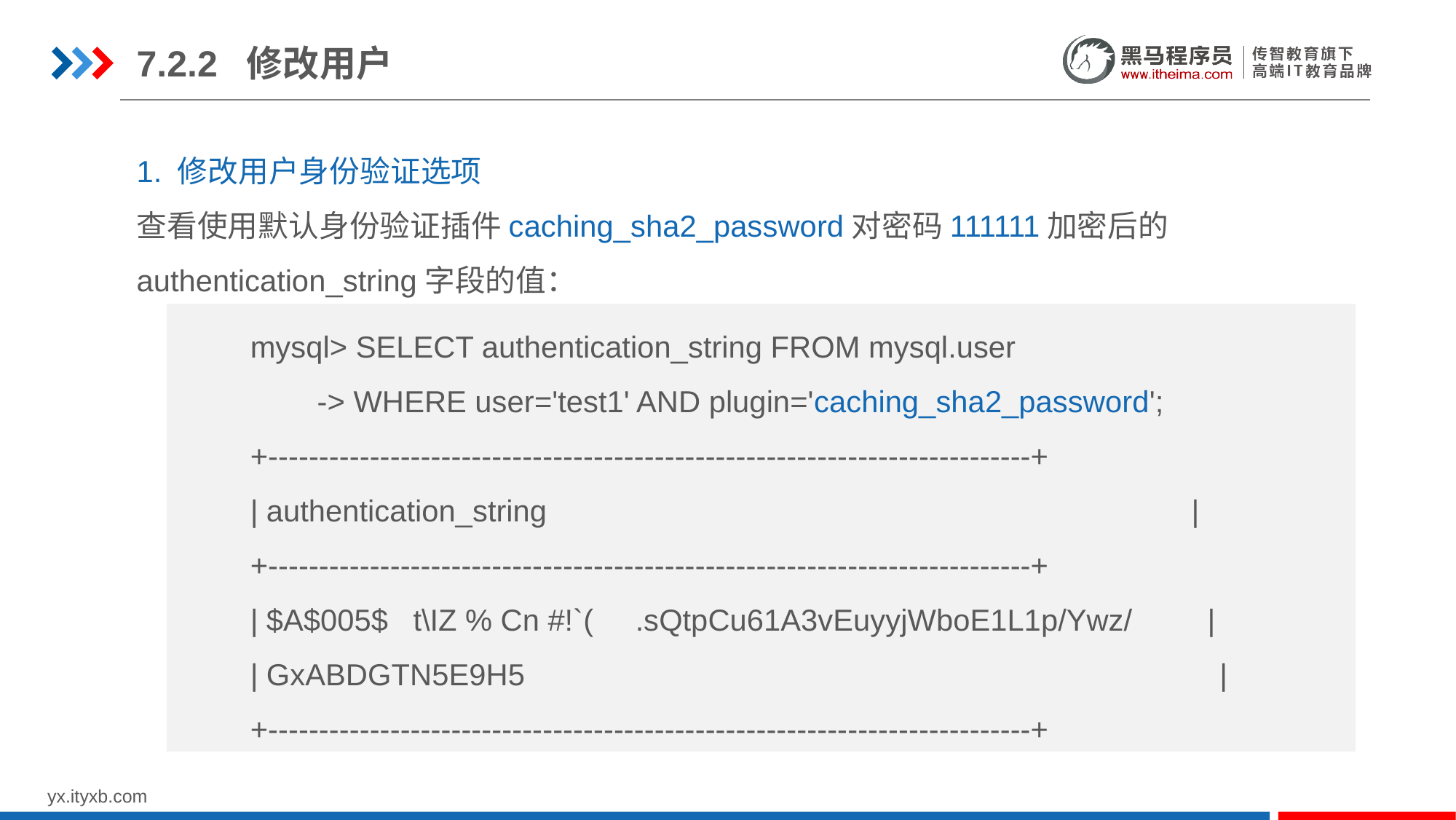

7.2.2  修改用户
1. 修改用户身份验证选项
查看使用默认身份验证插件caching_sha2_password对密码111111加密后的authentication_string字段的值：
mysql> SELECT authentication_string FROM mysql.user
        -> WHERE user='test1' AND plugin='caching_sha2_password';
+---------------------------------------------------------------------------+
| authentication_string                                                                             |
+---------------------------------------------------------------------------+
| $A$005$   t\IZ % Cn #!`(     .sQtpCu61A3vEuyyjWboE1L1p/Ywz/         |
| GxABDGTN5E9H5                                                                                   |
+---------------------------------------------------------------------------+